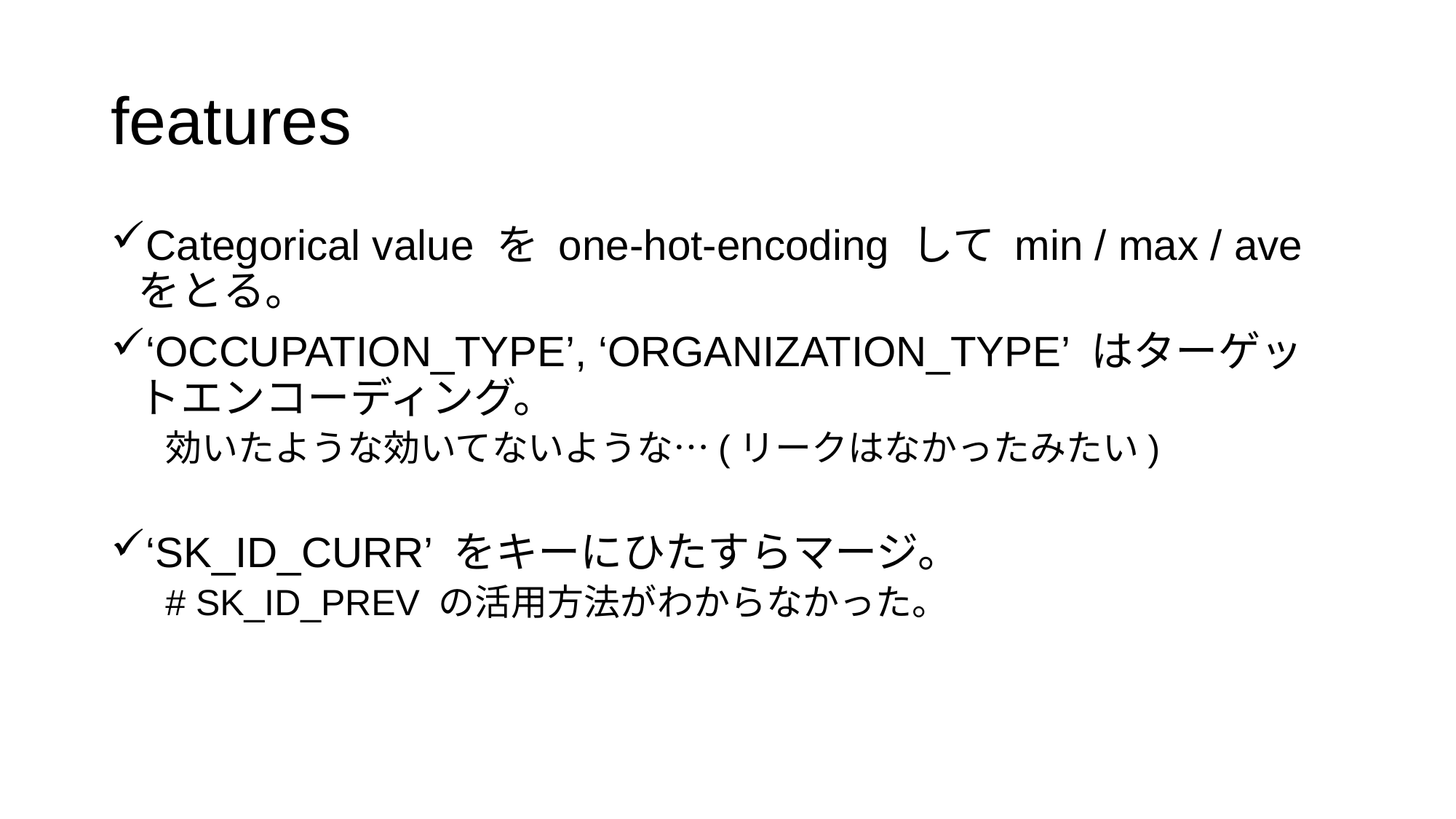

# features
Categorical value を one-hot-encoding して min / max / ave をとる。
‘OCCUPATION_TYPE’, ‘ORGANIZATION_TYPE’ はターゲットエンコーディング。
効いたような効いてないような…(リークはなかったみたい)

‘SK_ID_CURR’ をキーにひたすらマージ。
# SK_ID_PREV の活用方法がわからなかった。